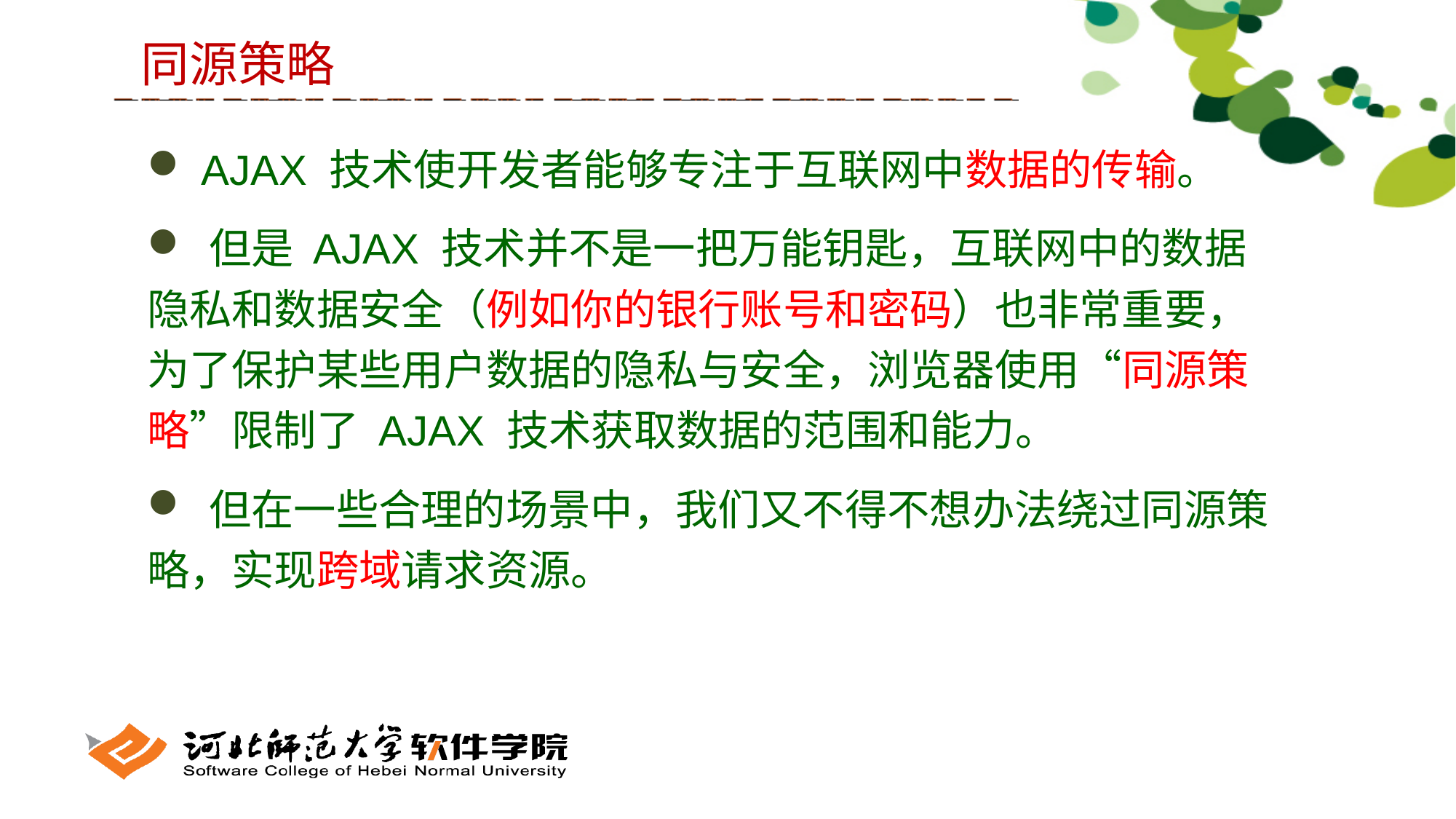

同源策略
 AJAX 技术使开发者能够专注于互联网中数据的传输。
 但是 AJAX 技术并不是一把万能钥匙，互联网中的数据隐私和数据安全（例如你的银行账号和密码）也非常重要，为了保护某些用户数据的隐私与安全，浏览器使用“同源策略”限制了 AJAX 技术获取数据的范围和能力。
 但在一些合理的场景中，我们又不得不想办法绕过同源策略，实现跨域请求资源。